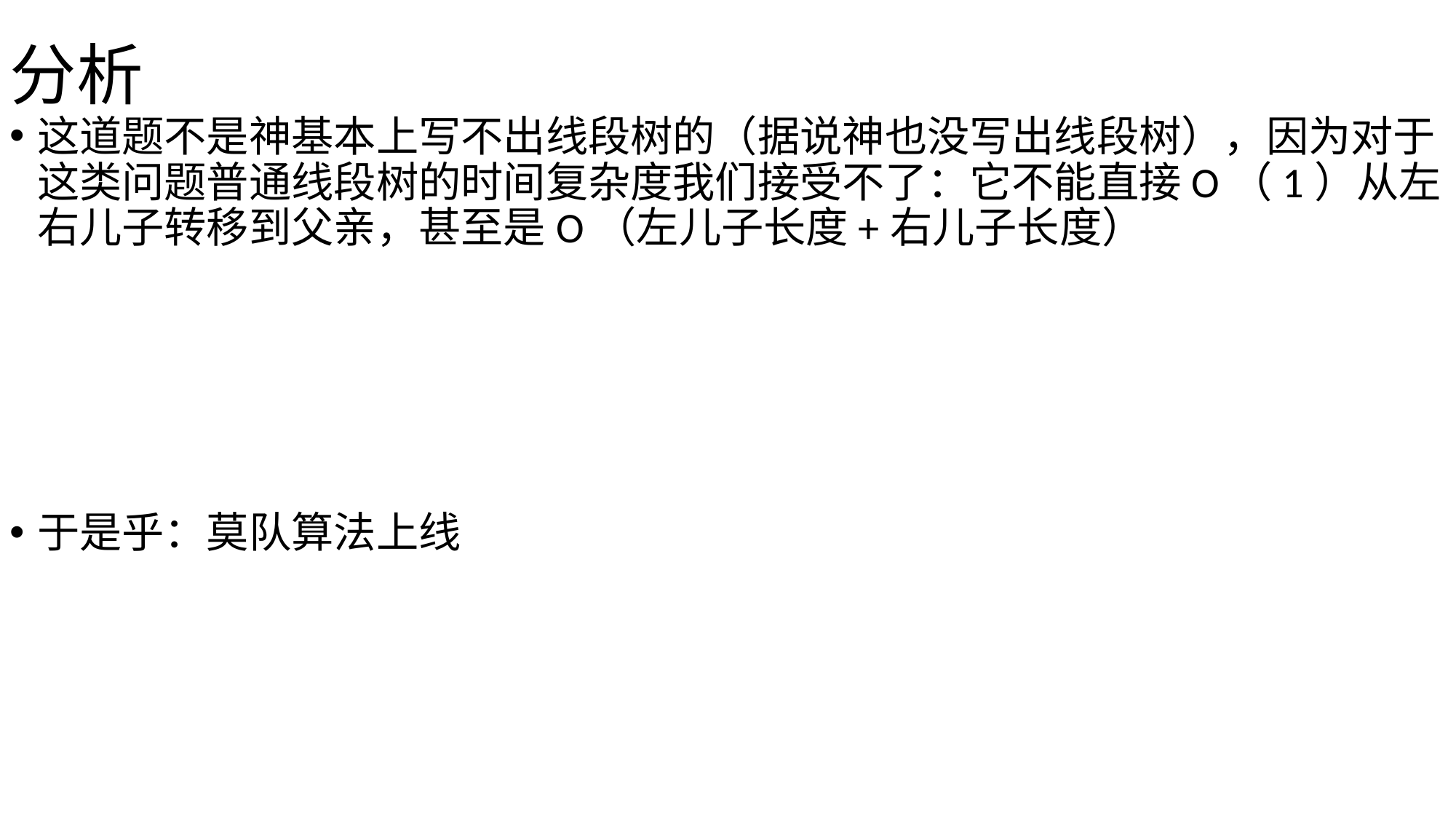

# 分析
这道题不是神基本上写不出线段树的（据说神也没写出线段树），因为对于这类问题普通线段树的时间复杂度我们接受不了：它不能直接O（1）从左右儿子转移到父亲，甚至是O（左儿子长度+右儿子长度）

于是乎：莫队算法上线